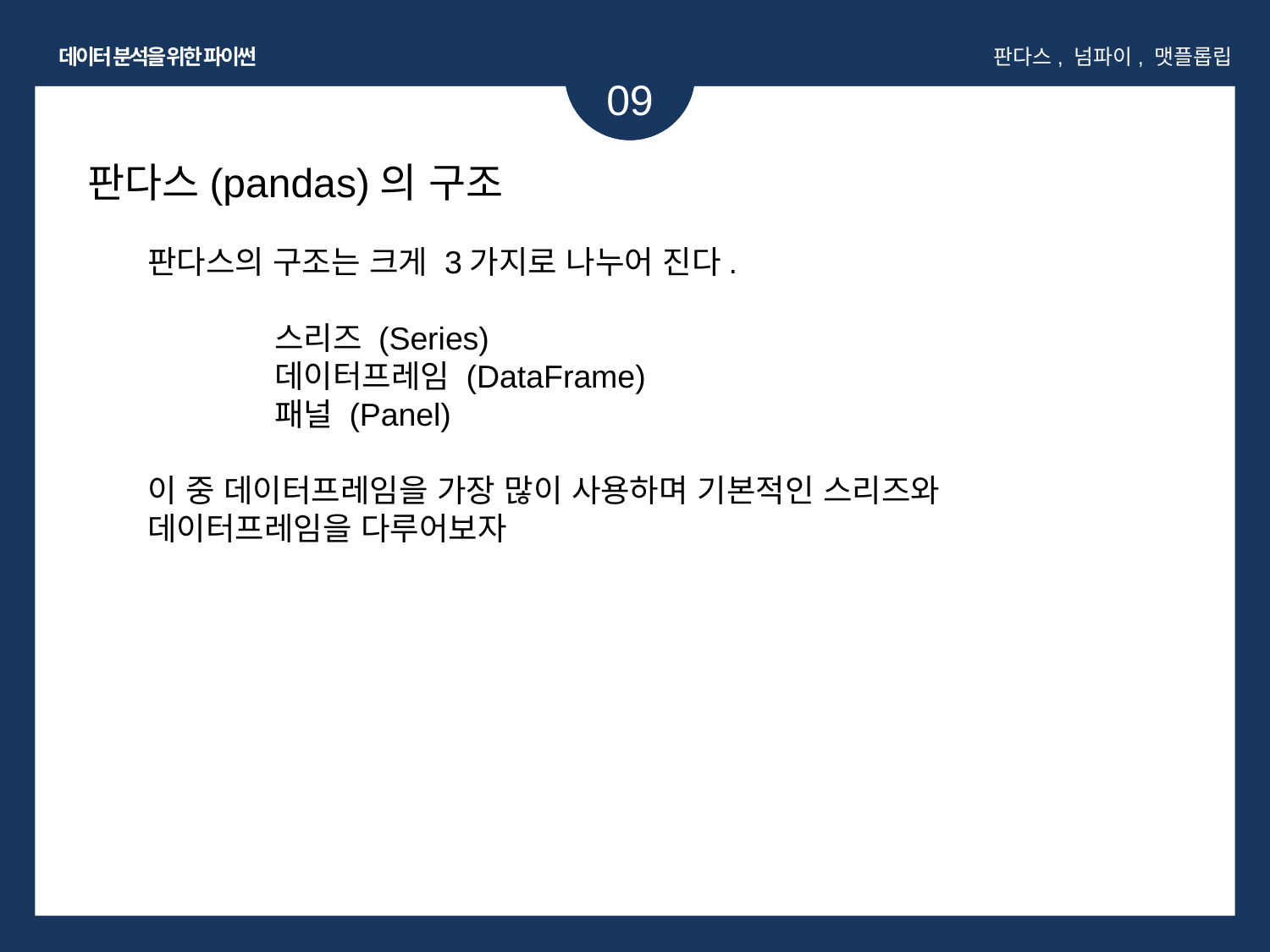

데이터 분석을 위한 파이썬
판다스, 넘파이, 맷플롭립
09
판다스(pandas)의 구조
판다스의 구조는 크게 3가지로 나누어 진다.

	스리즈 (Series)
	데이터프레임 (DataFrame)
	패널 (Panel)

이 중 데이터프레임을 가장 많이 사용하며 기본적인 스리즈와 데이터프레임을 다루어보자